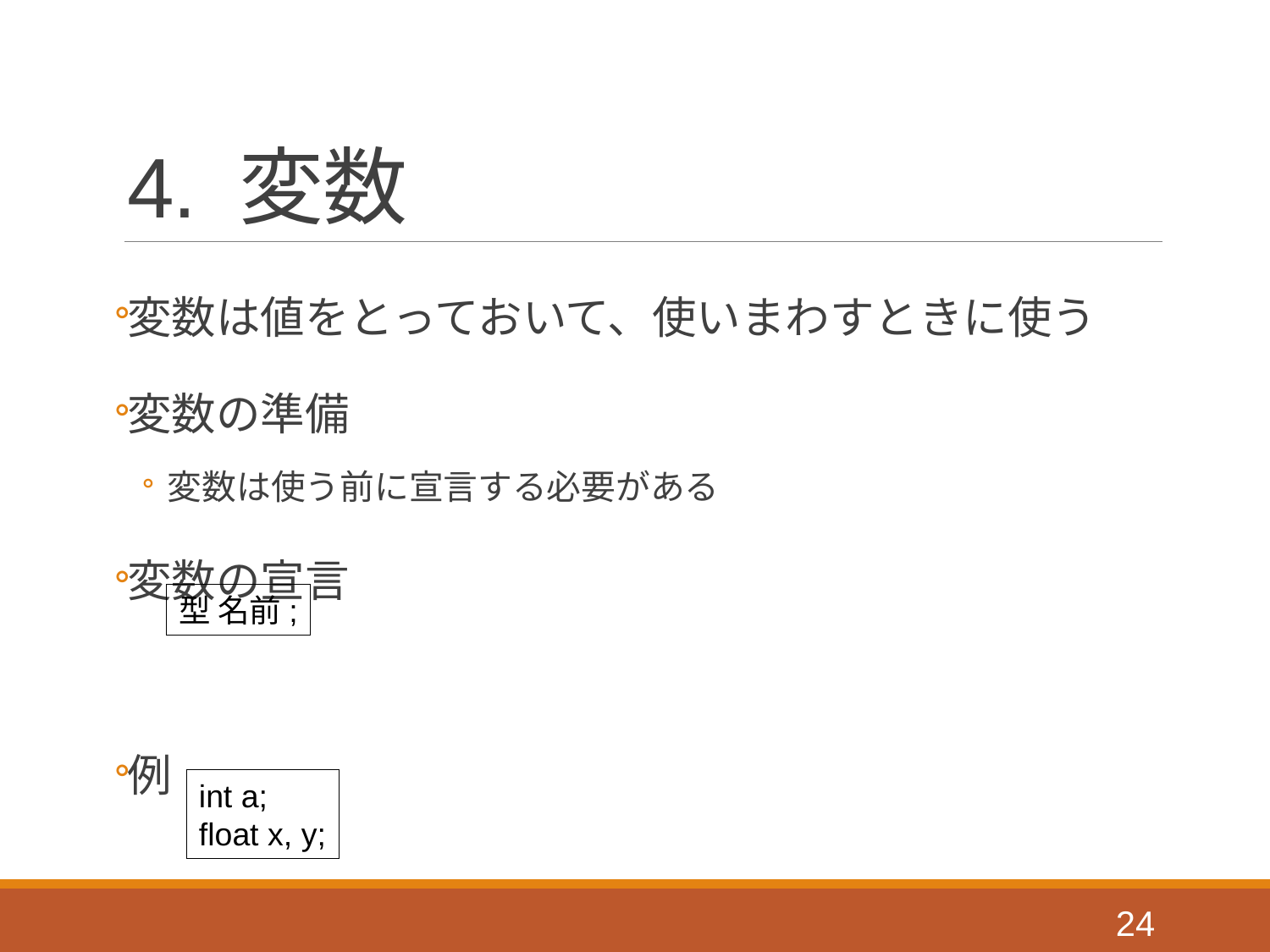

# 4. 変数
変数は値をとっておいて、使いまわすときに使う
変数の準備
変数は使う前に宣言する必要がある
変数の宣言

例
型 名前;
int a;
float x, y;
24